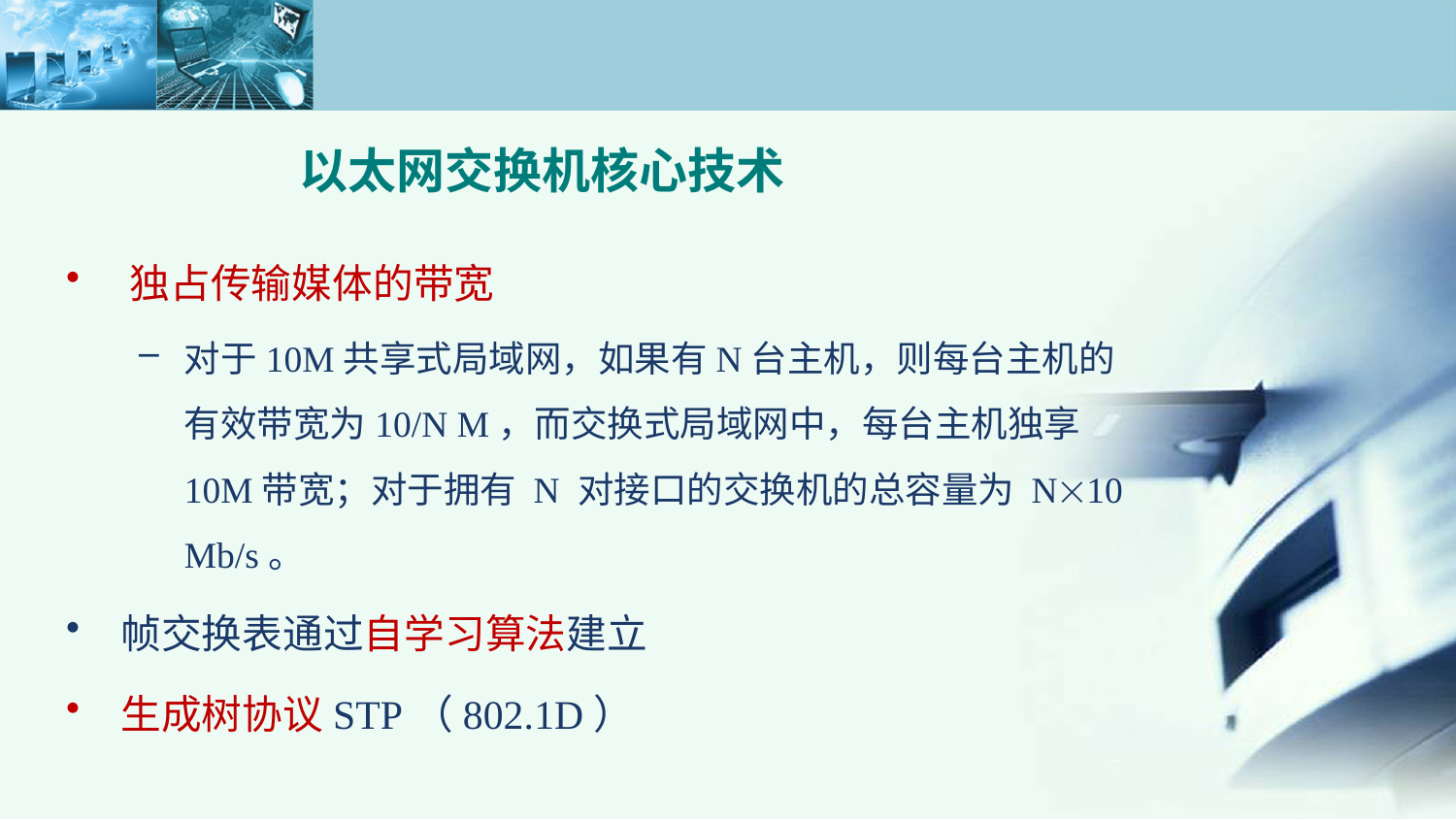

以太网交换机核心技术
独占传输媒体的带宽
对于10M共享式局域网，如果有N台主机，则每台主机的有效带宽为10/N M，而交换式局域网中，每台主机独享10M带宽；对于拥有 N 对接口的交换机的总容量为 N×10 Mb/s。
帧交换表通过自学习算法建立
生成树协议STP（802.1D）